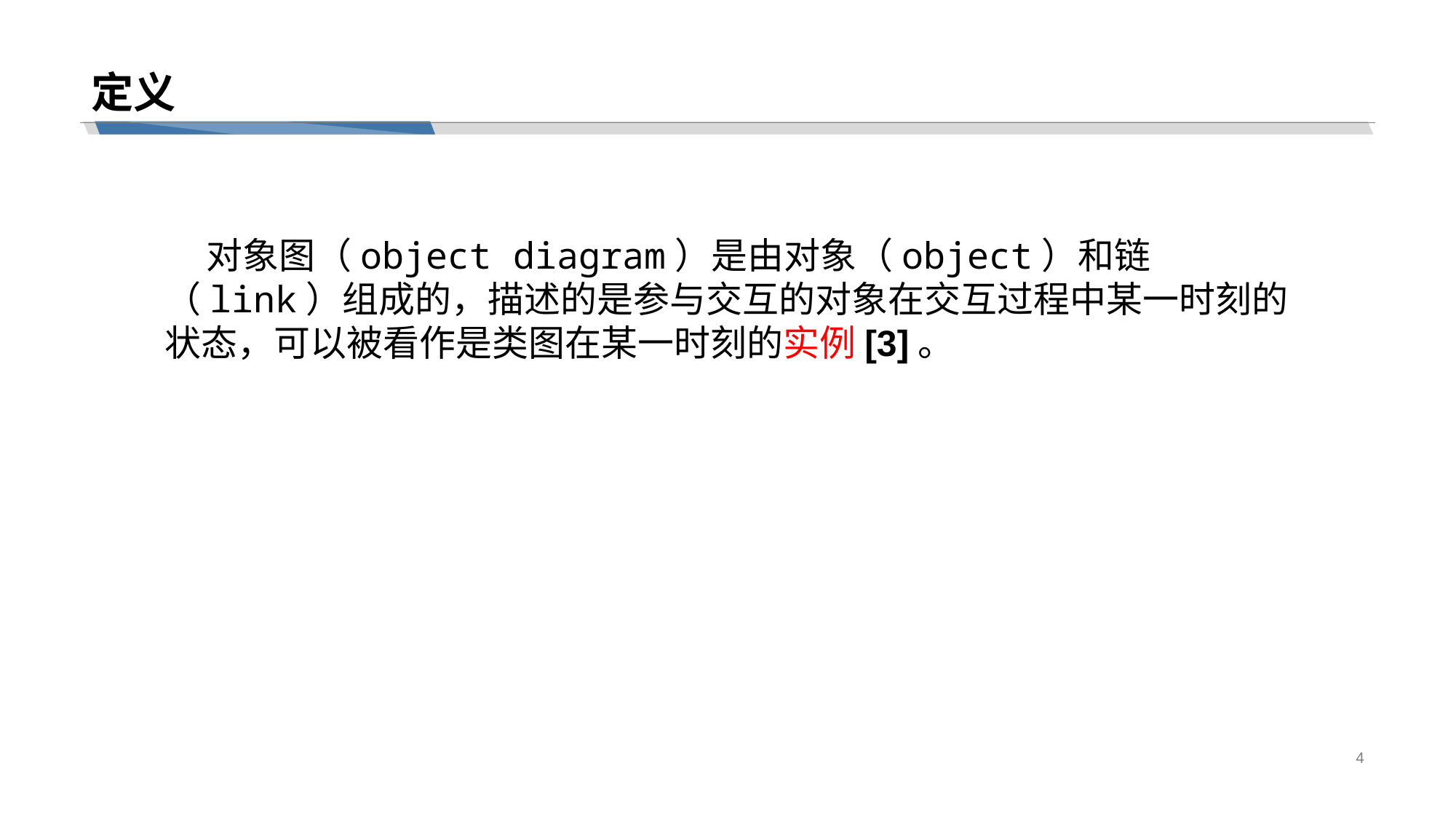

# 定义
    对象图（object diagram）是由对象（object）和链（link）组成的，描述的是参与交互的对象在交互过程中某一时刻的状态，可以被看作是类图在某一时刻的实例[3]。
4